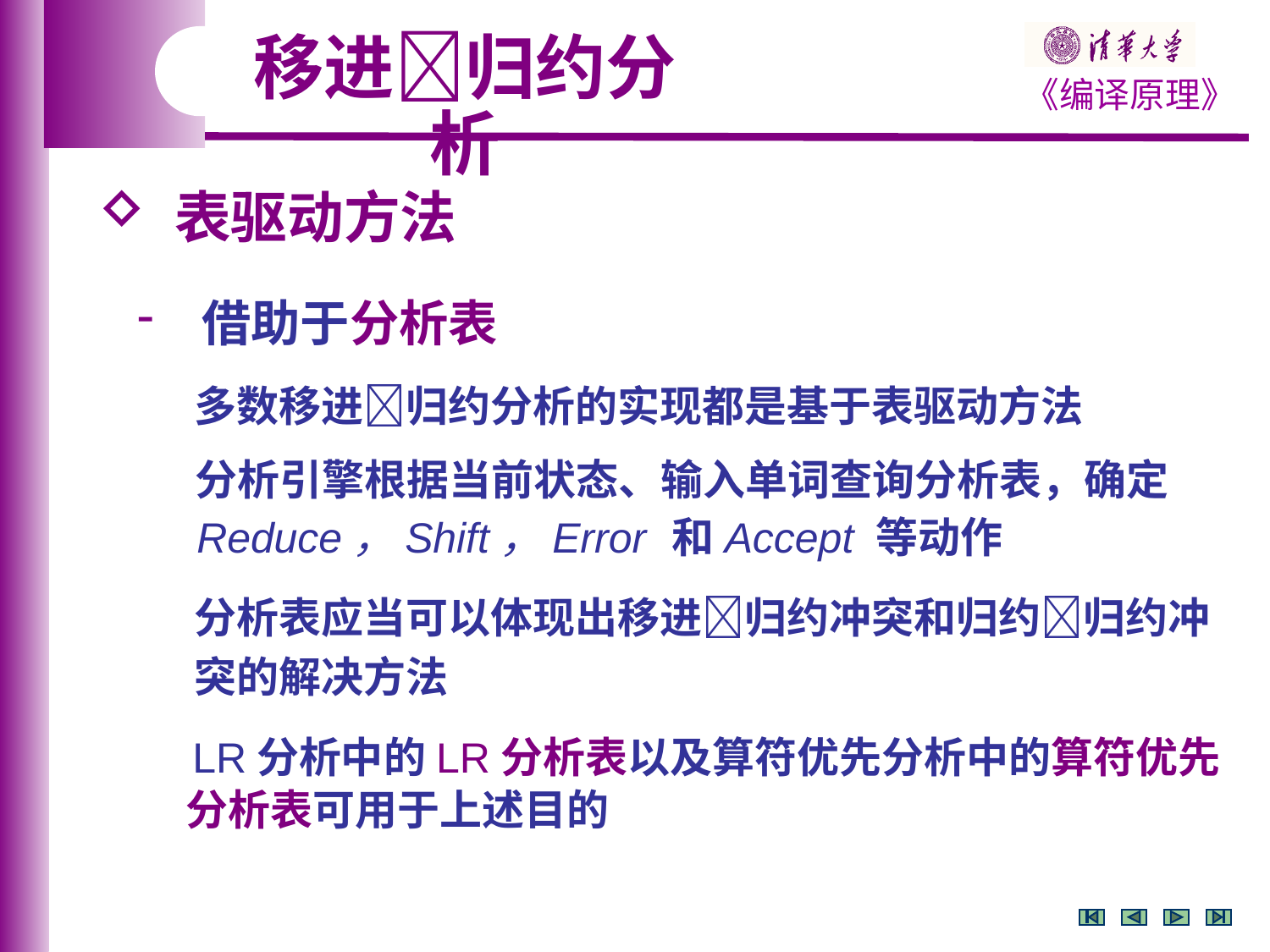

移进−归约分析
 表驱动方法
  借助于分析表

    多数移进−归约分析的实现都是基于表驱动方法

     分析引擎根据当前状态、输入单词查询分析表，确定
     Reduce，Shift，Error 和Accept 等动作

    分析表应当可以体现出移进−归约冲突和归约−归约冲
    突的解决方法

    LR分析中的LR分析表以及算符优先分析中的算符优先
    分析表可用于上述目的